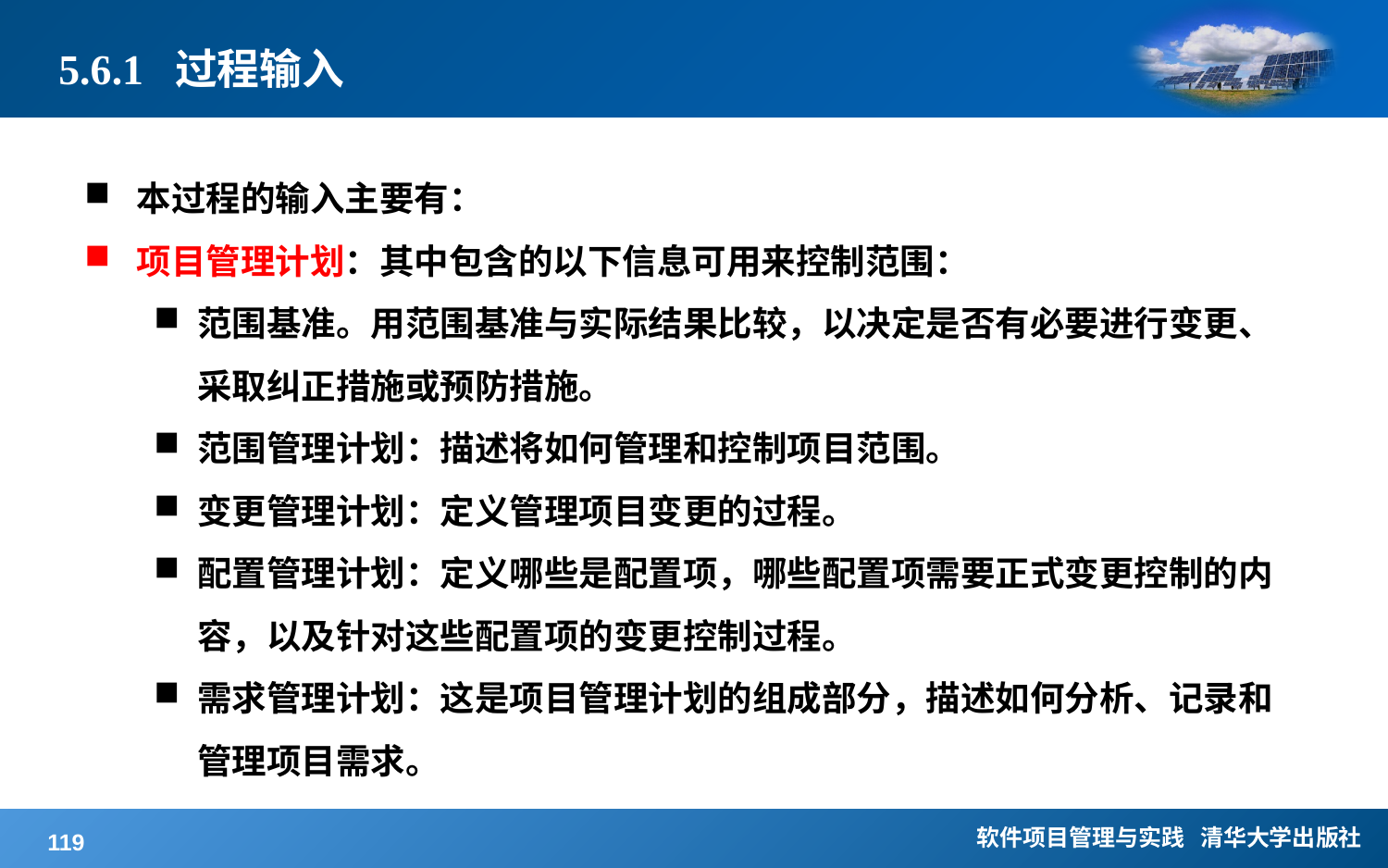

# 5.6.1  过程输入
本过程的输入主要有：
项目管理计划：其中包含的以下信息可用来控制范围：
范围基准。用范围基准与实际结果比较，以决定是否有必要进行变更、采取纠正措施或预防措施。
范围管理计划：描述将如何管理和控制项目范围。
变更管理计划：定义管理项目变更的过程。
配置管理计划：定义哪些是配置项，哪些配置项需要正式变更控制的内容，以及针对这些配置项的变更控制过程。
需求管理计划：这是项目管理计划的组成部分，描述如何分析、记录和管理项目需求。